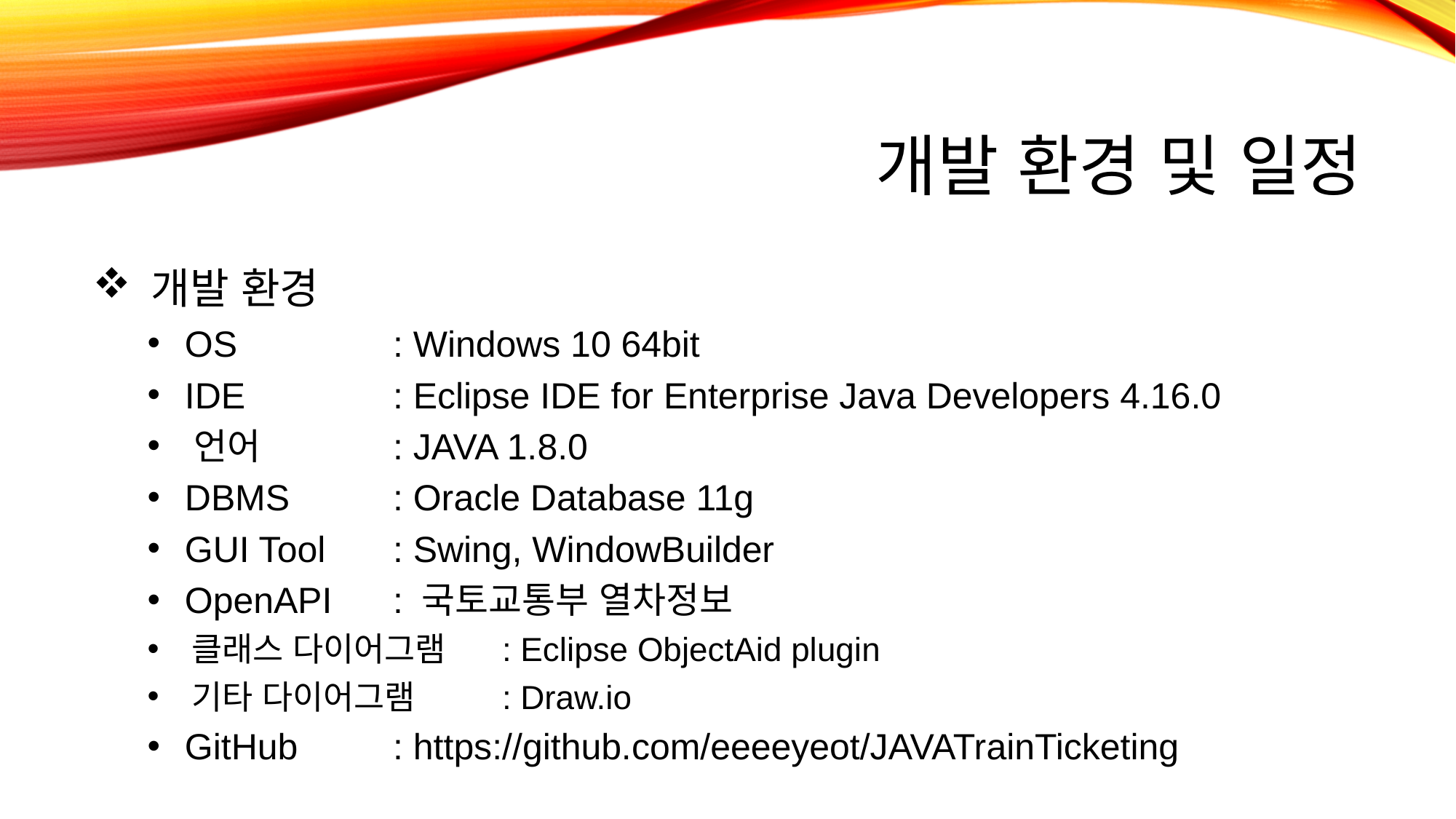

# 개발 환경 및 일정
 개발 환경
 OS		: Windows 10 64bit
 IDE		: Eclipse IDE for Enterprise Java Developers 4.16.0
 언어		: JAVA 1.8.0
 DBMS	: Oracle Database 11g
 GUI Tool	: Swing, WindowBuilder
 OpenAPI	: 국토교통부 열차정보
 클래스 다이어그램	: Eclipse ObjectAid plugin
 기타 다이어그램	: Draw.io
 GitHub	: https://github.com/eeeeyeot/JAVATrainTicketing